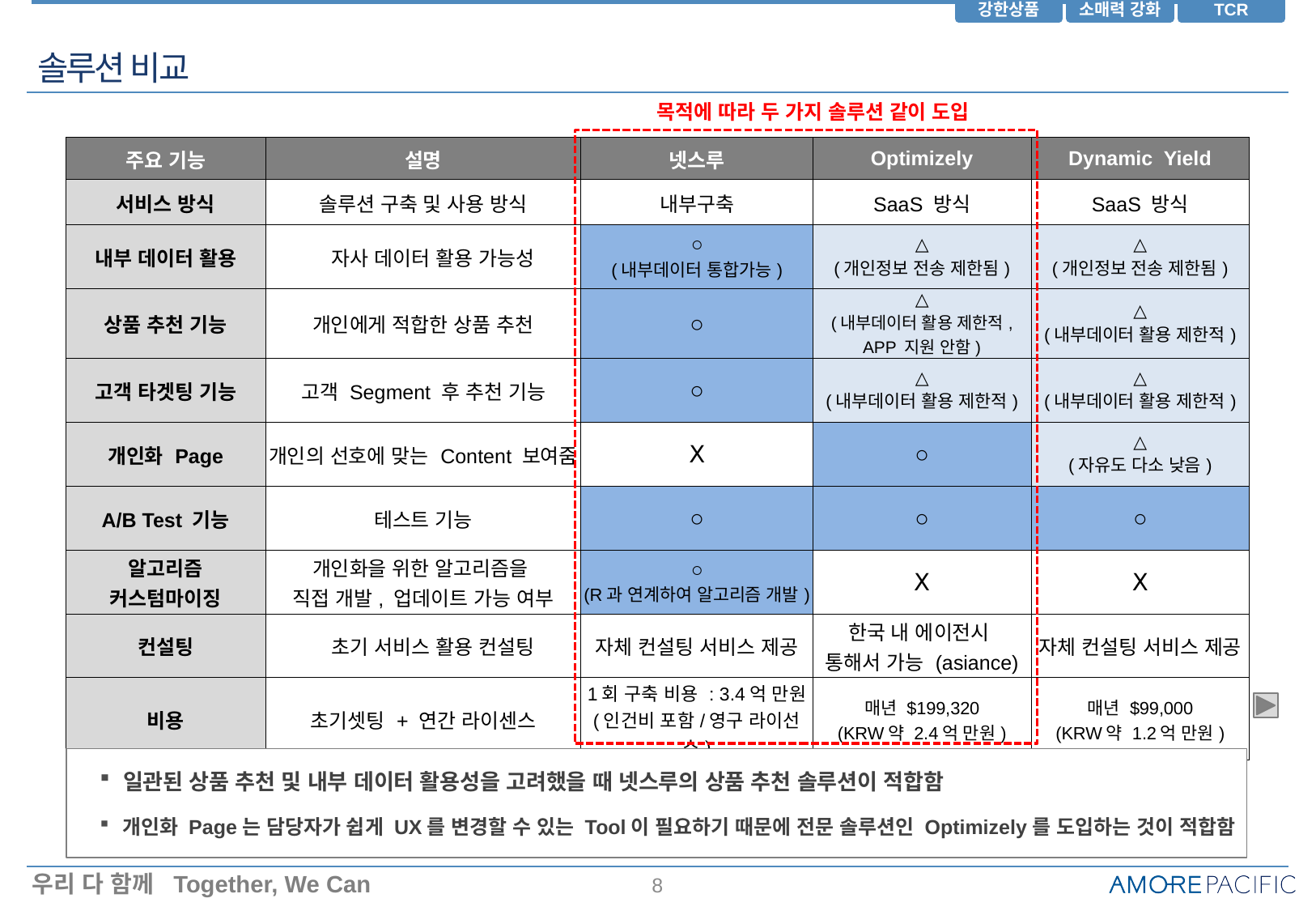

# 솔루션 비교
목적에 따라 두 가지 솔루션 같이 도입

| 주요 기능 | 설명 | 넷스루 | Optimizely | Dynamic Yield |
| --- | --- | --- | --- | --- |
| 서비스 방식 | 솔루션 구축 및 사용 방식 | 내부구축 | SaaS 방식 | SaaS 방식 |
| 내부 데이터 활용 | 자사 데이터 활용 가능성 | ○ (내부데이터 통합가능) | △ (개인정보 전송 제한됨) | △ (개인정보 전송 제한됨) |
| 상품 추천 기능 | 개인에게 적합한 상품 추천 | ○ | △ (내부데이터 활용 제한적, APP 지원 안함) | △ (내부데이터 활용 제한적) |
| 고객 타겟팅 기능 | 고객 Segment 후 추천 기능 | ○ | △ (내부데이터 활용 제한적) | △ (내부데이터 활용 제한적) |
| 개인화 Page | 개인의 선호에 맞는 Content 보여줌 | Ⅹ | ○ | △ (자유도 다소 낮음) |
| A/B Test 기능 | 테스트 기능 | ○ | ○ | ○ |
| 알고리즘 커스텀마이징 | 개인화을 위한 알고리즘을 직접 개발, 업데이트 가능 여부 | ○ (R과 연계하여 알고리즘 개발) | Ⅹ | Ⅹ |
| 컨설팅 | 초기 서비스 활용 컨설팅 | 자체 컨설팅 서비스 제공 | 한국 내 에이전시 통해서 가능 (asiance) | 자체 컨설팅 서비스 제공 |
| 비용 | 초기셋팅 + 연간 라이센스 | 1회 구축 비용 : 3.4억 만원 (인건비 포함/영구 라이선스) | 매년 $199,320 (KRW약 2.4억 만원) | 매년 $99,000 (KRW약 1.2억 만원) |

 일관된 상품 추천 및 내부 데이터 활용성을 고려했을 때 넷스루의 상품 추천 솔루션이 적합함
 개인화 Page는 담당자가 쉽게 UX를 변경할 수 있는 Tool이 필요하기 때문에 전문 솔루션인 Optimizely를 도입하는 것이 적합함
8